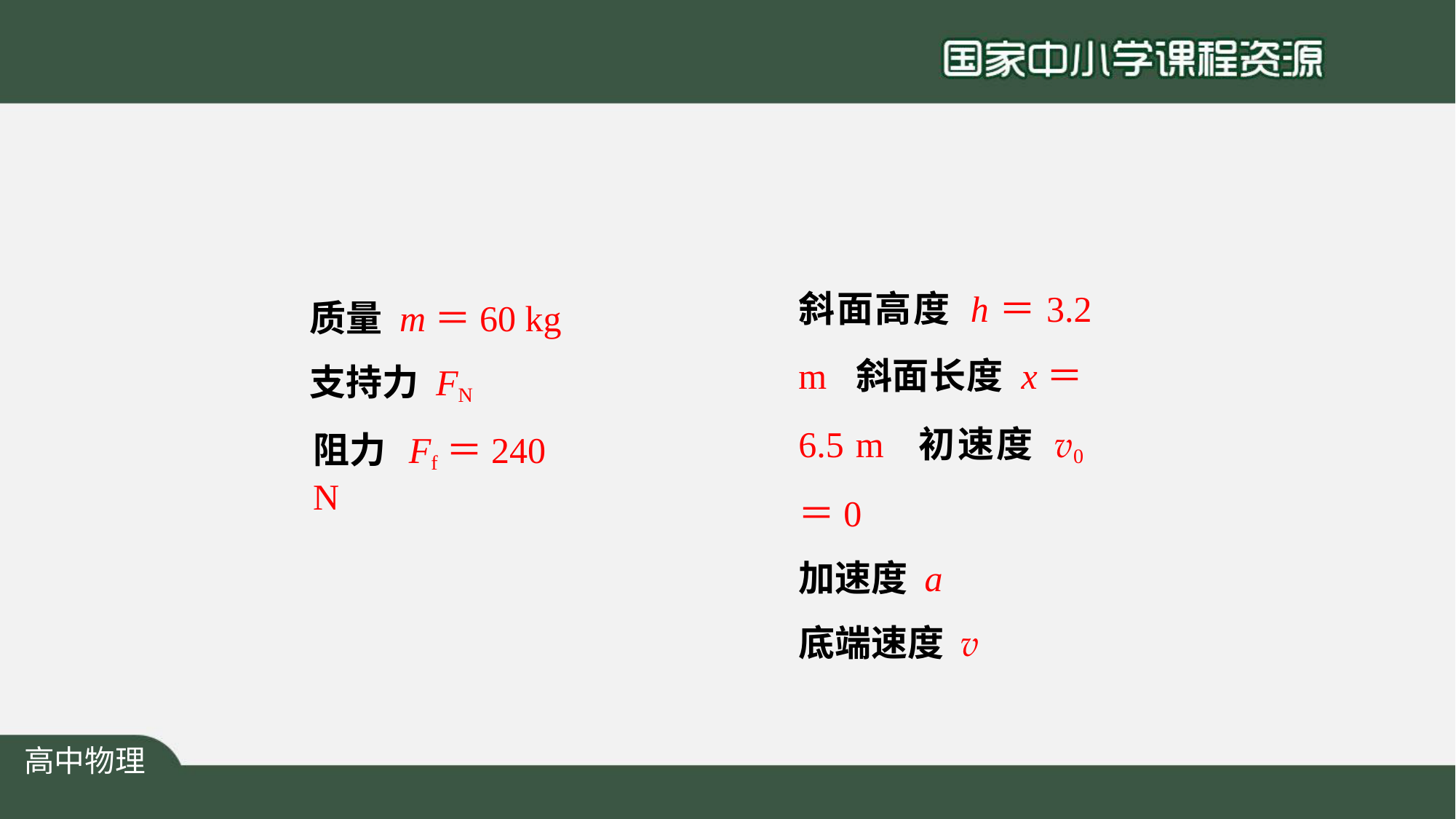

斜面高度 h＝3.2 m  斜面长度 x＝6.5 m  初速度 v0＝0
加速度 a
底端速度 v
质量 m＝60 kg
支持力 FN
阻力	Ff＝240 N
高中物理